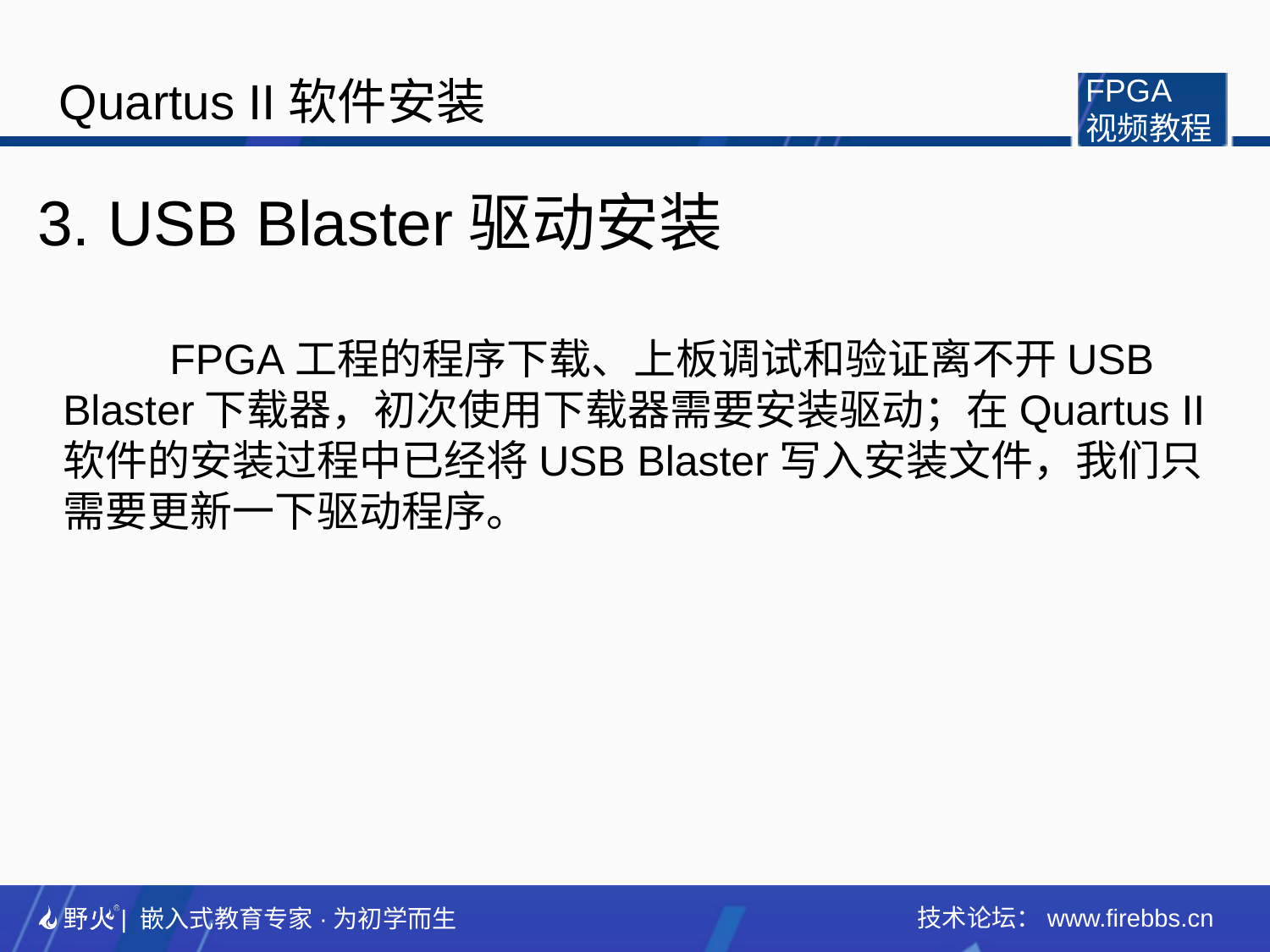

Quartus II软件安装
FPGA
视频教程
3. USB Blaster驱动安装
         FPGA工程的程序下载、上板调试和验证离不开USB
Blaster下载器，初次使用下载器需要安装驱动；在Quartus II
软件的安装过程中已经将USB Blaster写入安装文件，我们只
需要更新一下驱动程序。